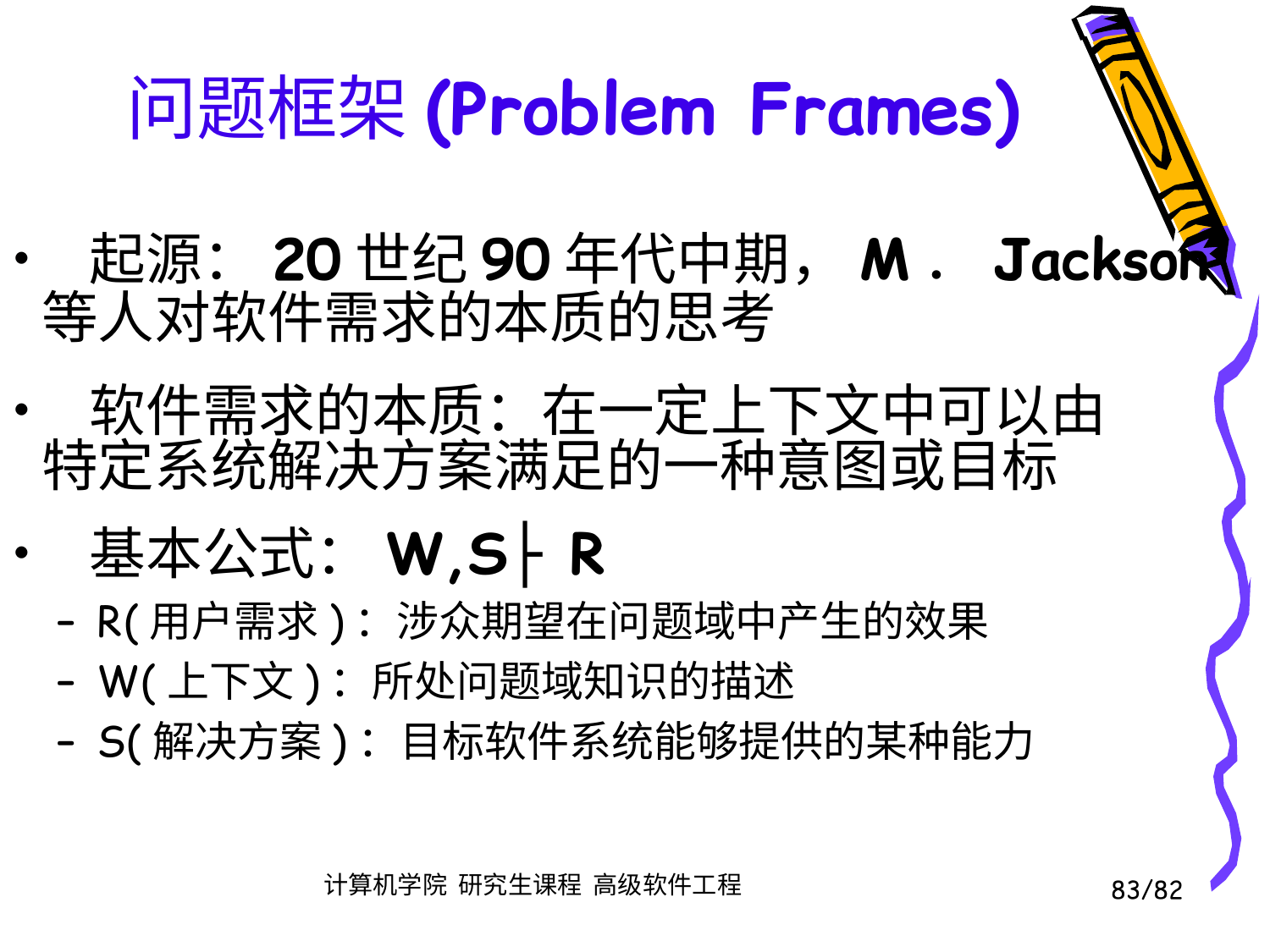

问题框架(Problem  Frames)

•  起源：20世纪90年代中期，M．Jackson
	等人对软件需求的本质的思考
•  软件需求的本质：在一定上下文中可以由
	特定系统解决方案满足的一种意图或目标
•  基本公式：W,S├  R
		–  R(用户需求)：涉众期望在问题域中产生的效果
		–  W(上下文)：所处问题域知识的描述
		–  S(解决方案)：目标软件系统能够提供的某种能力

83/82
计算机学院  研究生课程  高级软件工程